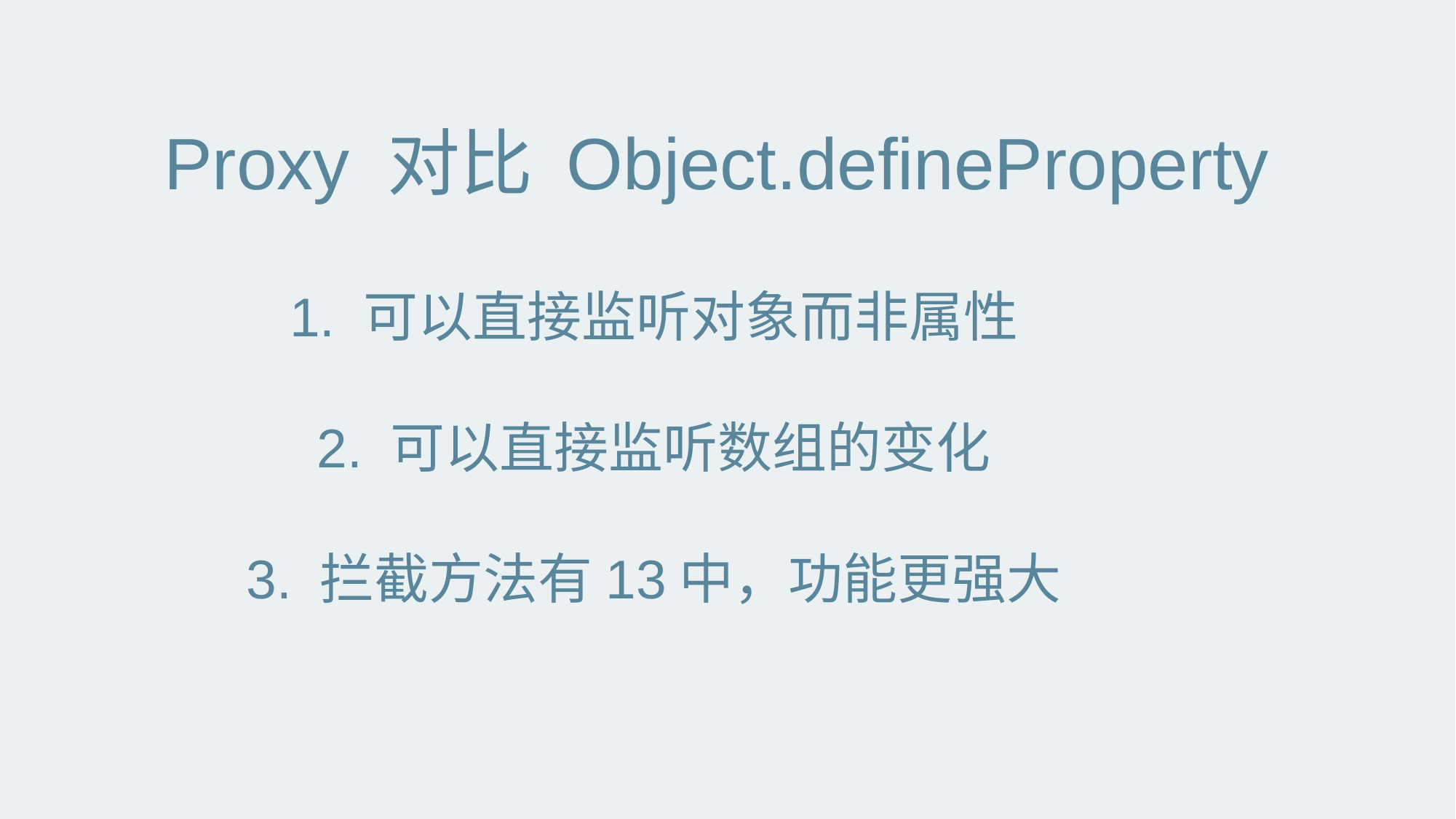

Proxy 对比 Object.defineProperty

1. 可以直接监听对象而非属性

2. 可以直接监听数组的变化

3. 拦截方法有13中，功能更强大